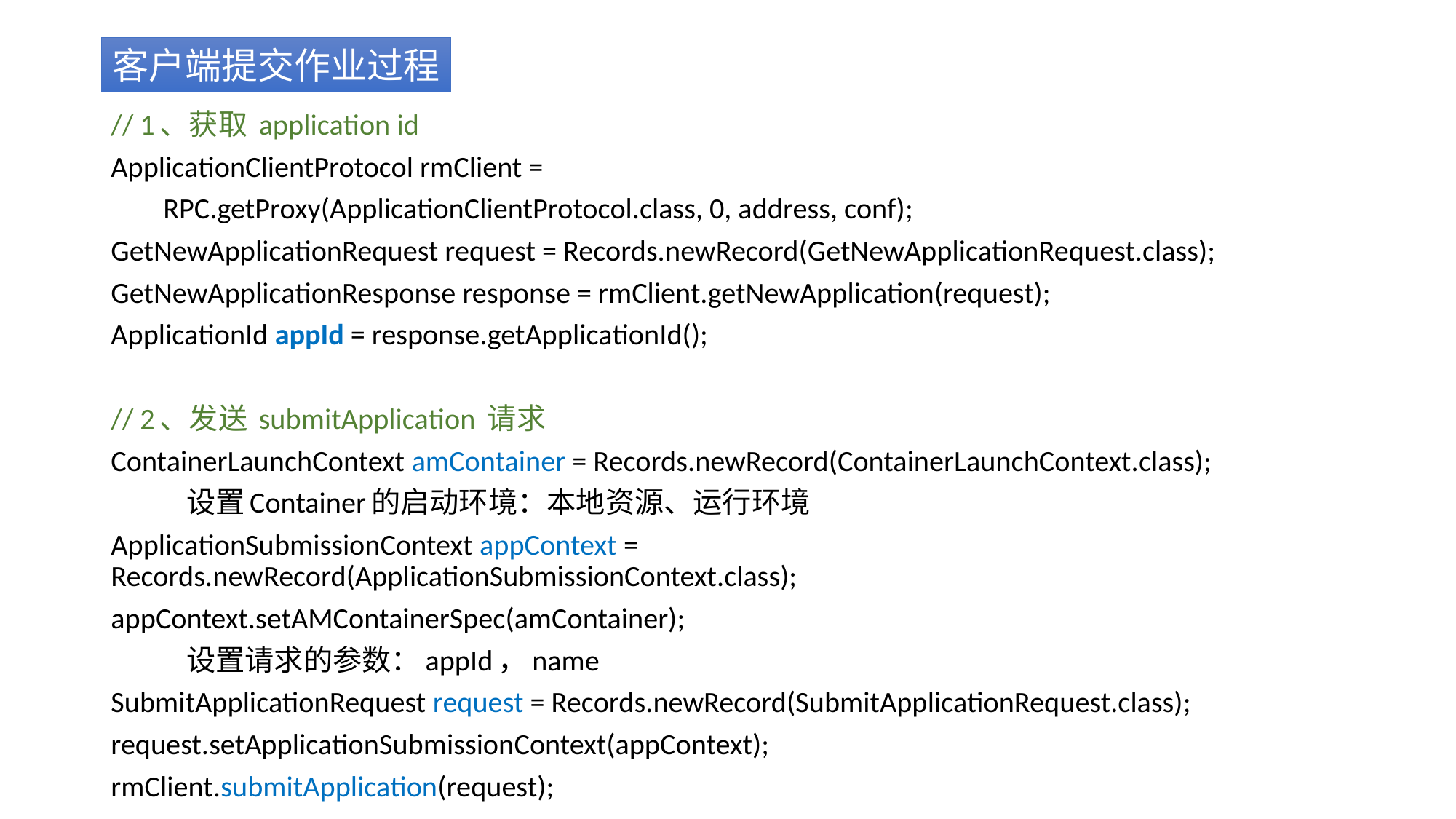

客户端提交作业过程
// 1、获取 application id
ApplicationClientProtocol rmClient =
        RPC.getProxy(ApplicationClientProtocol.class, 0, address, conf);
GetNewApplicationRequest request = Records.newRecord(GetNewApplicationRequest.class);
GetNewApplicationResponse response = rmClient.getNewApplication(request);
ApplicationId appId = response.getApplicationId();

// 2、发送 submitApplication 请求
ContainerLaunchContext amContainer = Records.newRecord(ContainerLaunchContext.class);
	设置Container的启动环境：本地资源、运行环境
ApplicationSubmissionContext appContext = 	Records.newRecord(ApplicationSubmissionContext.class);
appContext.setAMContainerSpec(amContainer);
	设置请求的参数：appId，name
SubmitApplicationRequest request = Records.newRecord(SubmitApplicationRequest.class);
request.setApplicationSubmissionContext(appContext);
rmClient.submitApplication(request);